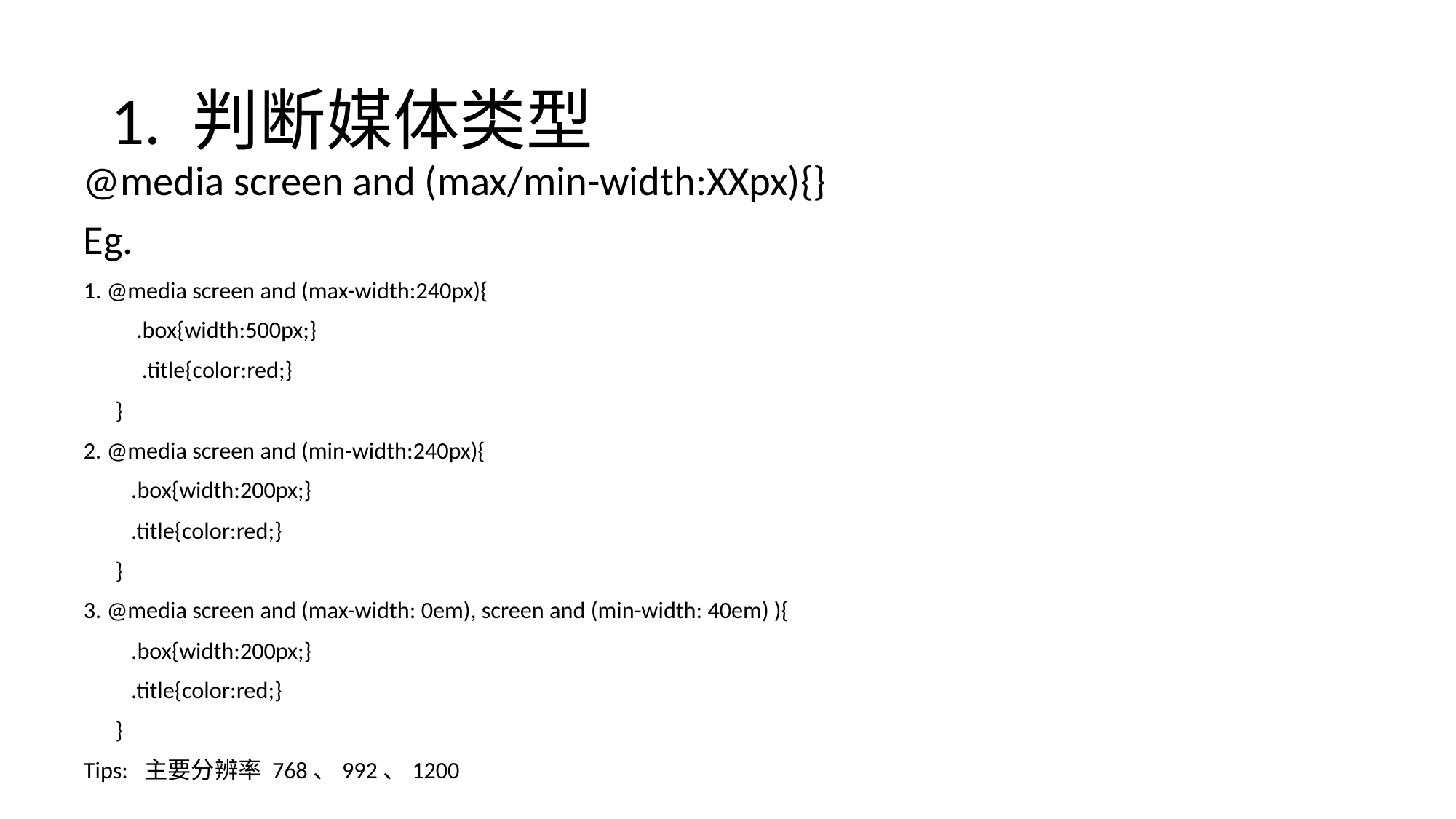

# 1. 判断媒体类型
@media screen and (max/min-width:XXpx){}
Eg.
1. @media screen and (max-width:240px){
          .box{width:500px;}
           .title{color:red;}
      }
2. @media screen and (min-width:240px){
         .box{width:200px;}
         .title{color:red;}
      }
3. @media screen and (max-width: 0em), screen and (min-width: 40em) ){
         .box{width:200px;}
         .title{color:red;}
      }
Tips:  主要分辨率 768、992、1200